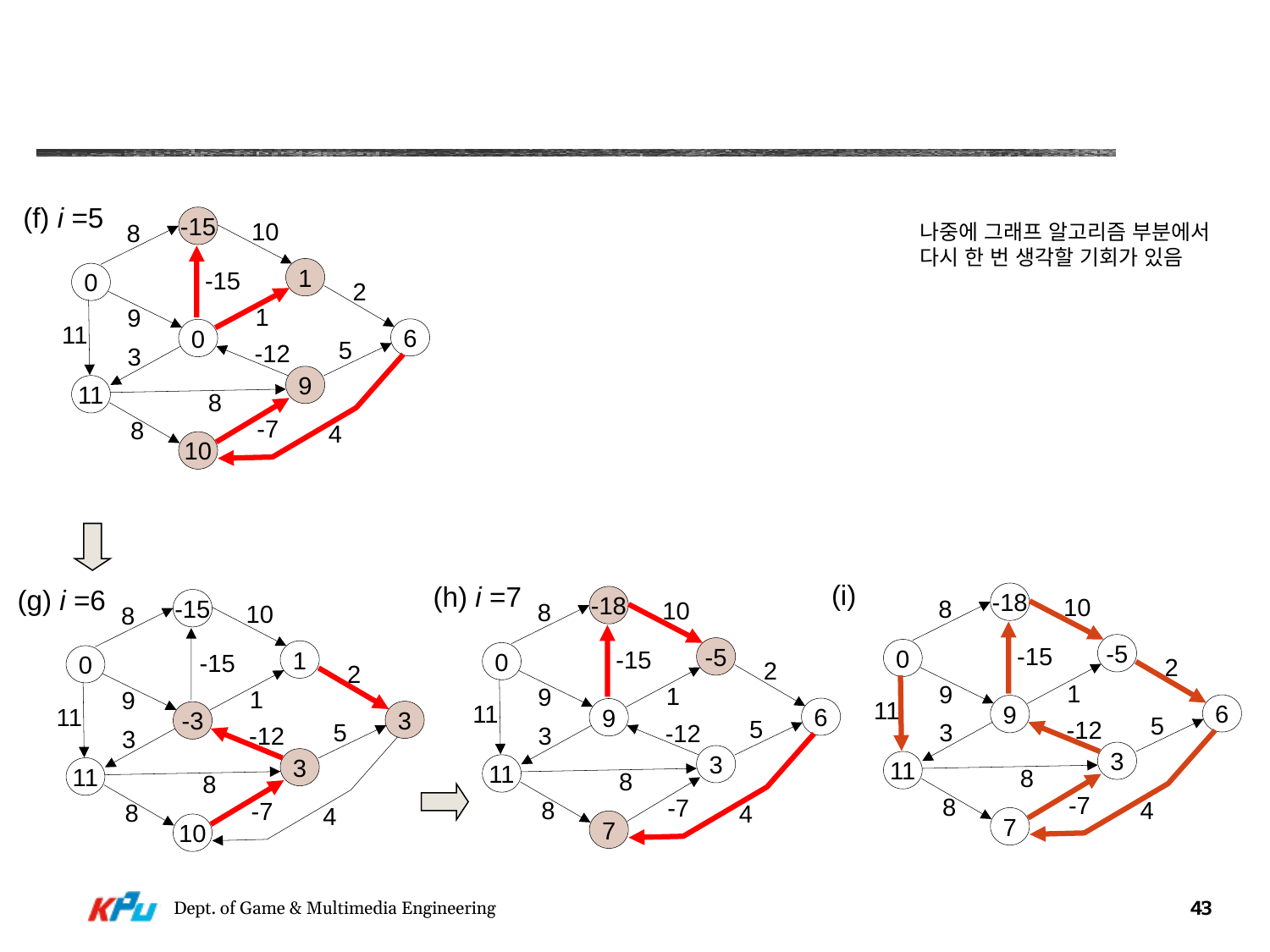

#

(f) i =5
-15
10
8

1
-15
0
2

1
9

11
6
0
5
-12
3

9
11
8

-7
8
4
10
나중에 그래프 알고리즘 부분에서
다시 한 번 생각할 기회가 있음

(g) i =6
-15
10
8

1
-15
0
2

1
9

11
3
-3
5
-12
3

3
11
8

-7
8
4
10
(i)
(h) i =7
-18
10
8

-5
-15
0
2

1
9

11
6
9
5
-12
3

3
11
8

-7
8
4
7

-18
10
8

-5
-15
0
2

1
9

11
6
9
5
-12
3

3
11
8

-7
8
4
7
Dept. of Game & Multimedia Engineering
43